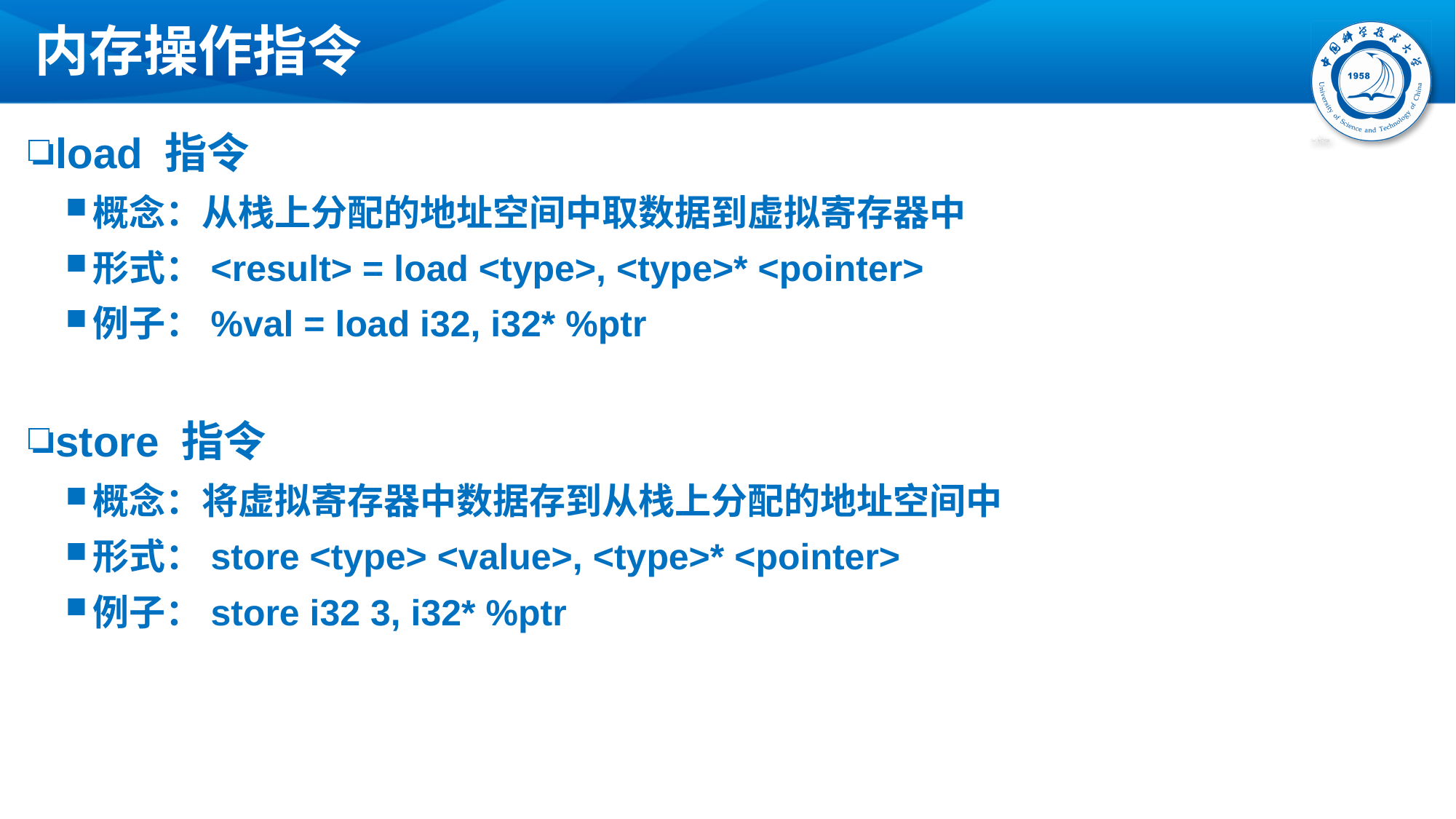

# 内存操作指令
load 指令
概念：从栈上分配的地址空间中取数据到虚拟寄存器中
形式：<result> = load <type>, <type>* <pointer>
例子：%val = load i32, i32* %ptr

store 指令
概念：将虚拟寄存器中数据存到从栈上分配的地址空间中
形式：store <type> <value>, <type>* <pointer>
例子：store i32 3, i32* %ptr